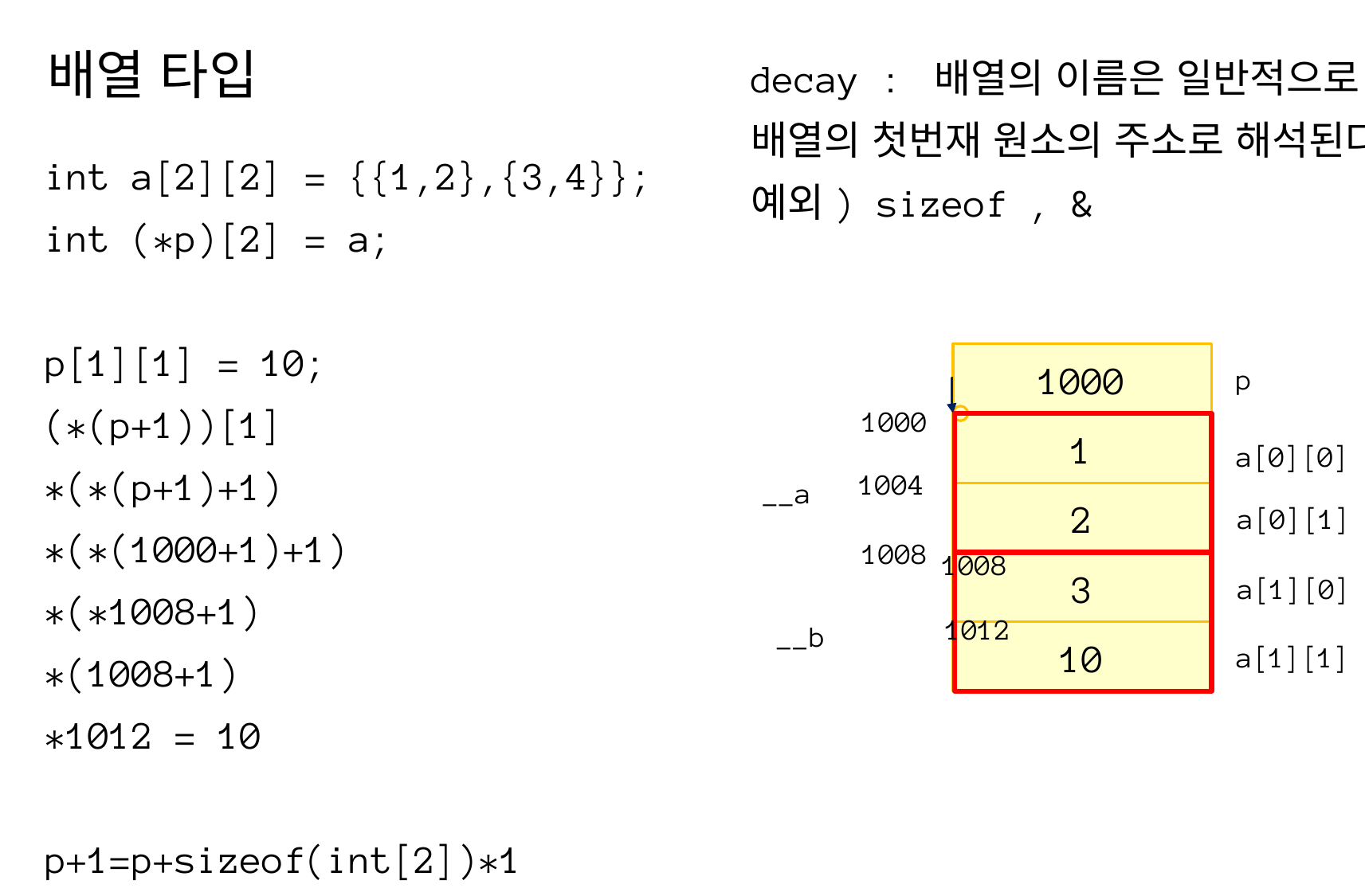

배열 타입
decay : 배열의 이름은 일반적으로
배열의 첫번재 원소의 주소로 해석된다.
예외) sizeof , &
int a[2][2] = {{1,2},{3,4}};
int (*p)[2] = a;

p[1][1] = 10;
(*(p+1))[1]
*(*(p+1)+1)
*(*(1000+1)+1)
*(*1008+1)
*(1008+1)
*1012 = 10

p+1=p+sizeof(int[2])*1
p
1000
1000

1

a[0][0]
1004
__a
a[0][1]
2
1008
1008
3

a[1][0]
1012
__b
10
a[1][1]